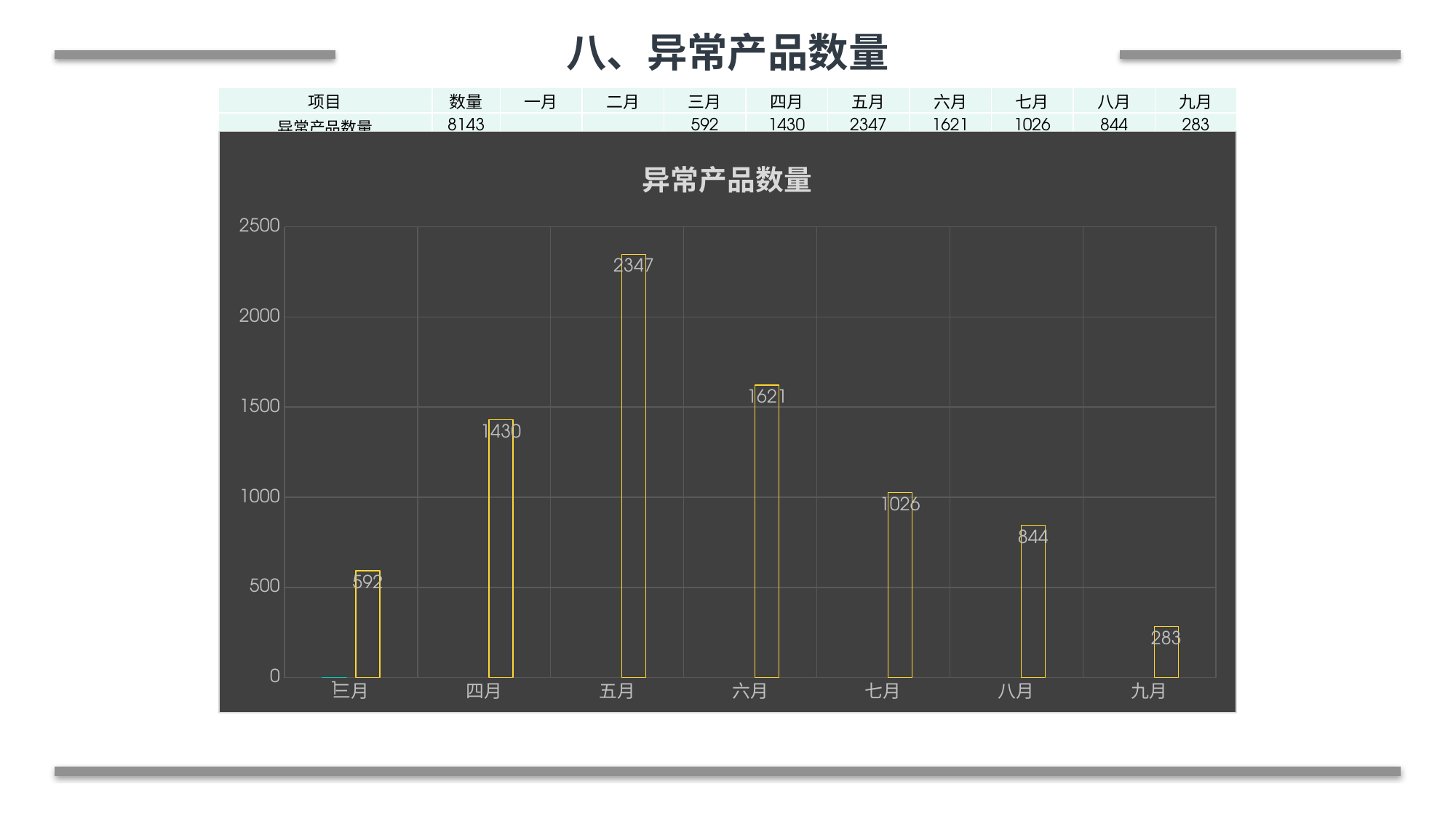

八、异常产品数量
| 项目 | 数量 | 一月 | 二月 | 三月 | 四月 | 五月 | 六月 | 七月 | 八月 | 九月 |
| --- | --- | --- | --- | --- | --- | --- | --- | --- | --- | --- |
| 异常产品数量 | 8143 |  |  | 592 | 1430 | 2347 | 1621 | 1026 | 844 | 283 |

[unsupported chart]